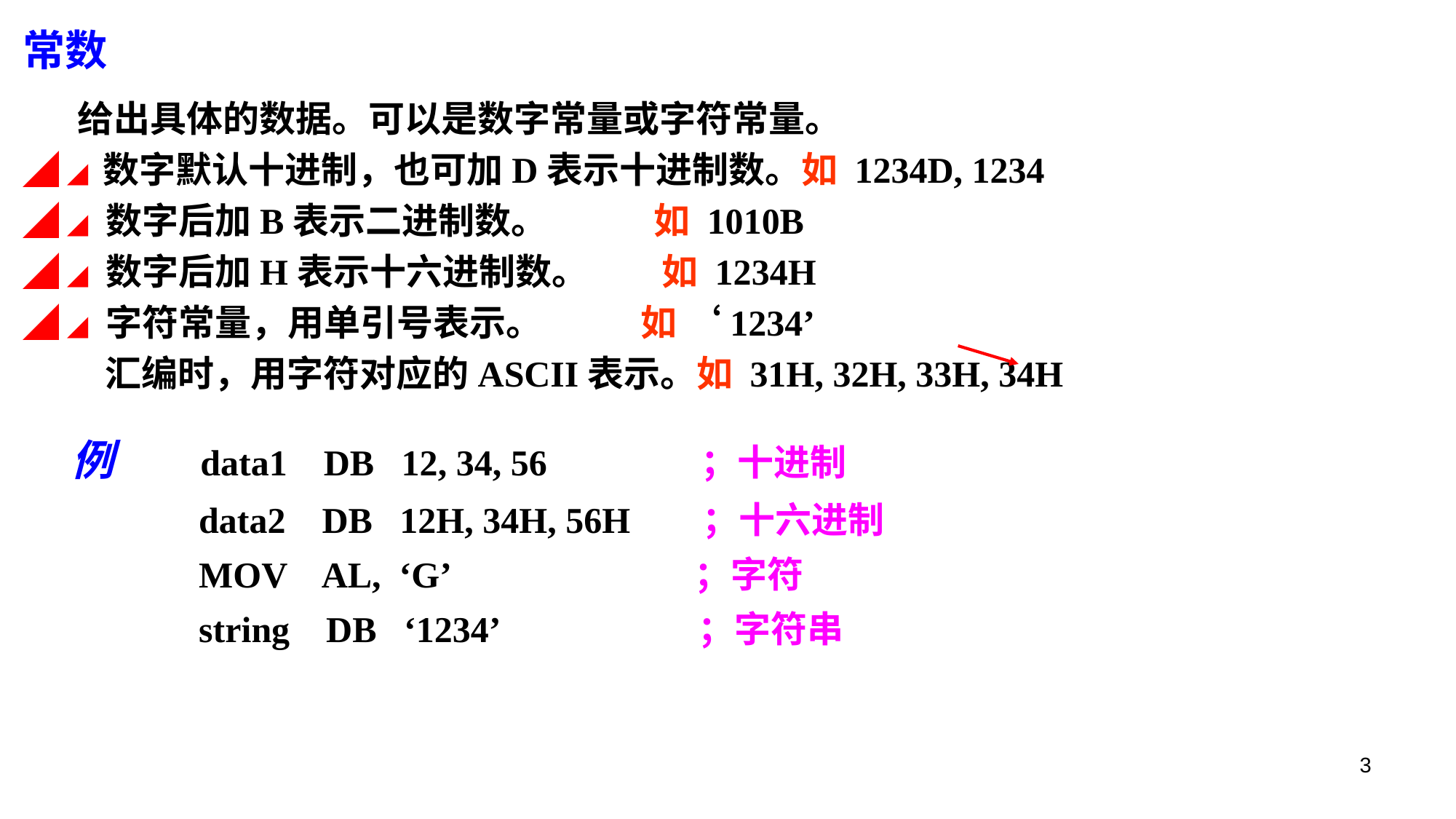

常数
给出具体的数据。可以是数字常量或字符常量。
◢ ◢ 数字默认十进制，也可加D表示十进制数。如 1234D, 1234
◢ ◢ 数字后加B表示二进制数。             如 1010B
◢ ◢ 数字后加H表示十六进制数。         如 1234H
◢ ◢ 字符常量，用单引号表示。            如 ‘1234’
         汇编时，用字符对应的ASCII表示。如 31H, 32H, 33H, 34H

例         data1    DB   12, 34, 56                ；十进制
              data2    DB   12H, 34H, 56H       ；十六进制
              MOV    AL,  ‘G’                          ；字符
              string    DB   ‘1234’                     ；字符串
3